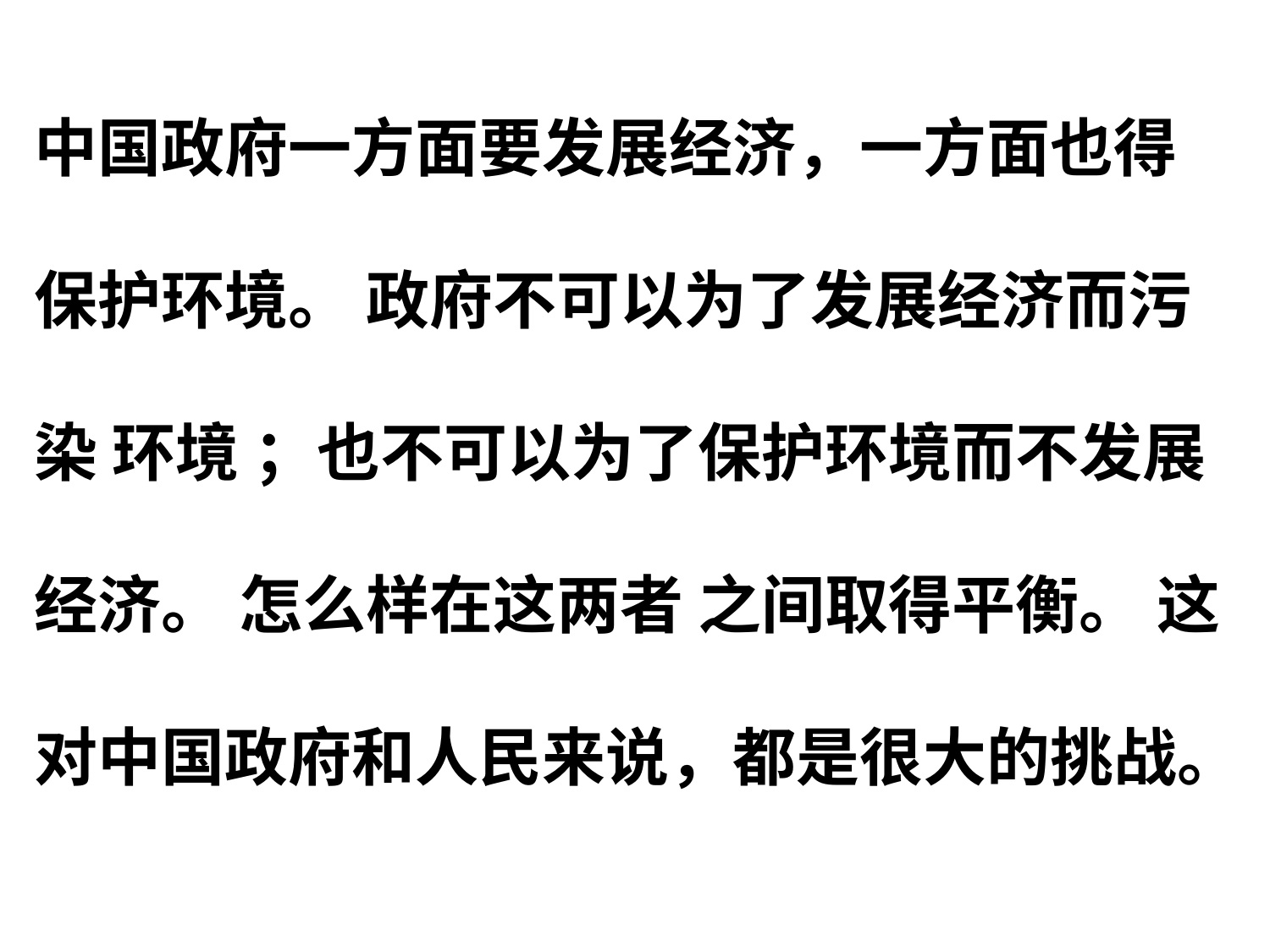

中国政府一方面要发展经济，一方面也得 保护环境。 政府不可以为了发展经济而污染 环境 ；也不可以为了保护环境而不发展经济。 怎么样在这两者 之间取得平衡。 这对中国政府和人民来说，都是很大的挑战。